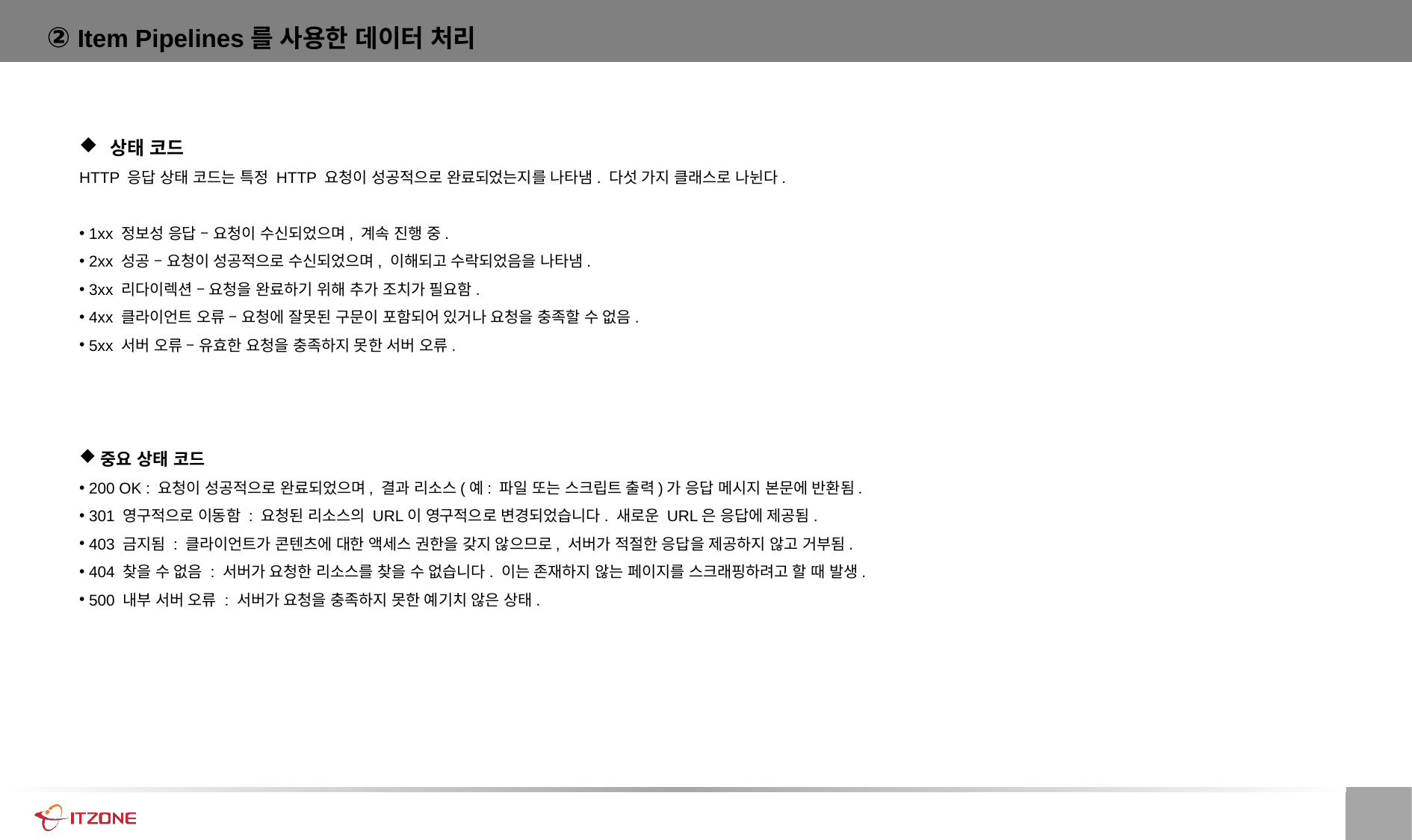

② Item Pipelines를 사용한 데이터 처리
 상태 코드
HTTP 응답 상태 코드는 특정 HTTP 요청이 성공적으로 완료되었는지를 나타냄. 다섯 가지 클래스로 나뉜다.

 1xx 정보성 응답 – 요청이 수신되었으며, 계속 진행 중.
 2xx 성공 – 요청이 성공적으로 수신되었으며, 이해되고 수락되었음을 나타냄.
 3xx 리다이렉션 – 요청을 완료하기 위해 추가 조치가 필요함.
 4xx 클라이언트 오류 – 요청에 잘못된 구문이 포함되어 있거나 요청을 충족할 수 없음.
 5xx 서버 오류 – 유효한 요청을 충족하지 못한 서버 오류.

중요 상태 코드
 200 OK : 요청이 성공적으로 완료되었으며, 결과 리소스(예: 파일 또는 스크립트 출력)가 응답 메시지 본문에 반환됨.
 301 영구적으로 이동함 : 요청된 리소스의 URL이 영구적으로 변경되었습니다. 새로운 URL은 응답에 제공됨.
 403 금지됨 : 클라이언트가 콘텐츠에 대한 액세스 권한을 갖지 않으므로, 서버가 적절한 응답을 제공하지 않고 거부됨.
 404 찾을 수 없음 : 서버가 요청한 리소스를 찾을 수 없습니다. 이는 존재하지 않는 페이지를 스크래핑하려고 할 때 발생.
 500 내부 서버 오류 : 서버가 요청을 충족하지 못한 예기치 않은 상태.